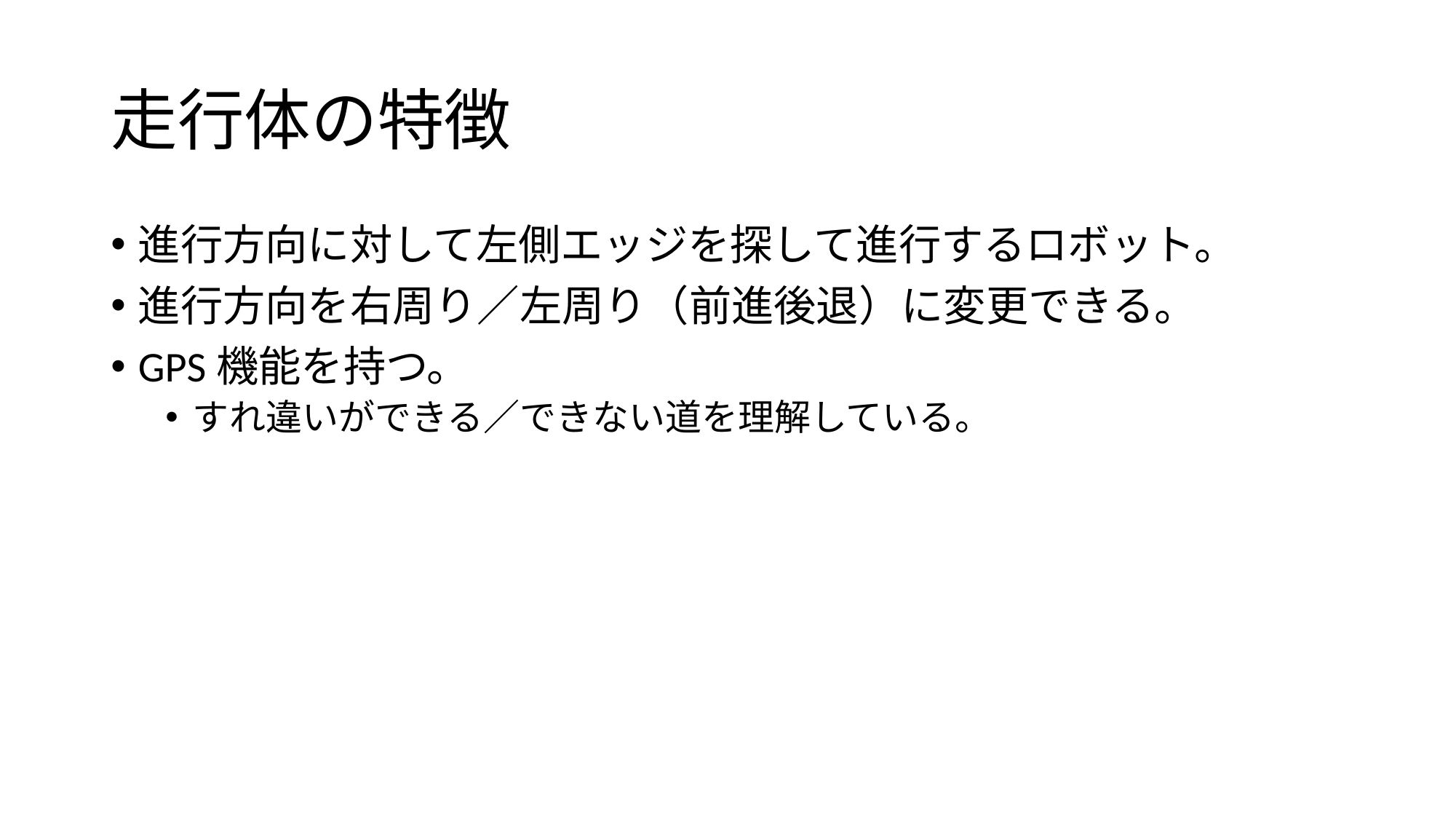

# 走行体の特徴
進行方向に対して左側エッジを探して進行するロボット。
進行方向を右周り／左周り（前進後退）に変更できる。
GPS機能を持つ。
すれ違いができる／できない道を理解している。